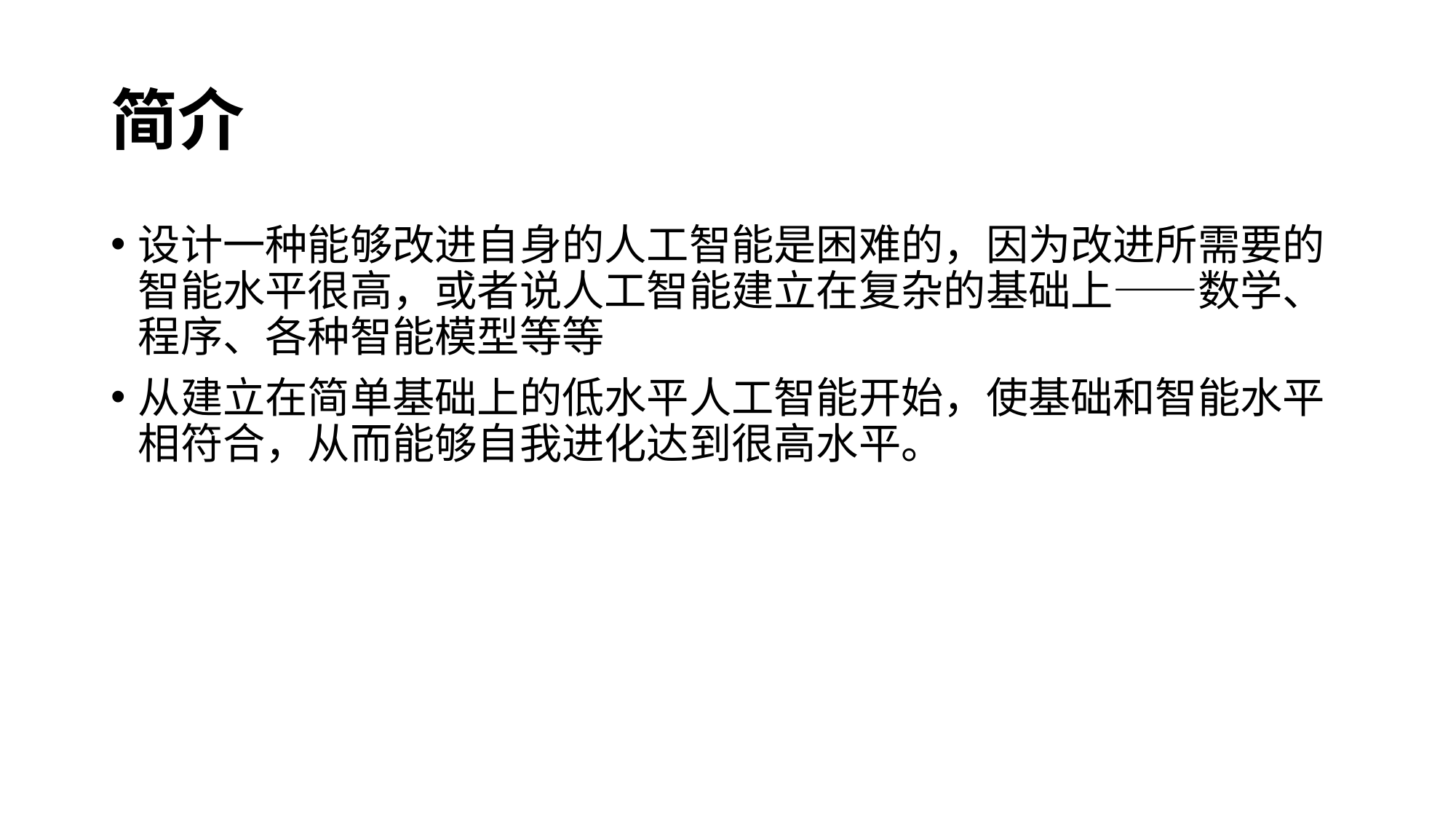

# 简介
设计一种能够改进自身的人工智能是困难的，因为改进所需要的智能水平很高，或者说人工智能建立在复杂的基础上——数学、程序、各种智能模型等等
从建立在简单基础上的低水平人工智能开始，使基础和智能水平相符合，从而能够自我进化达到很高水平。